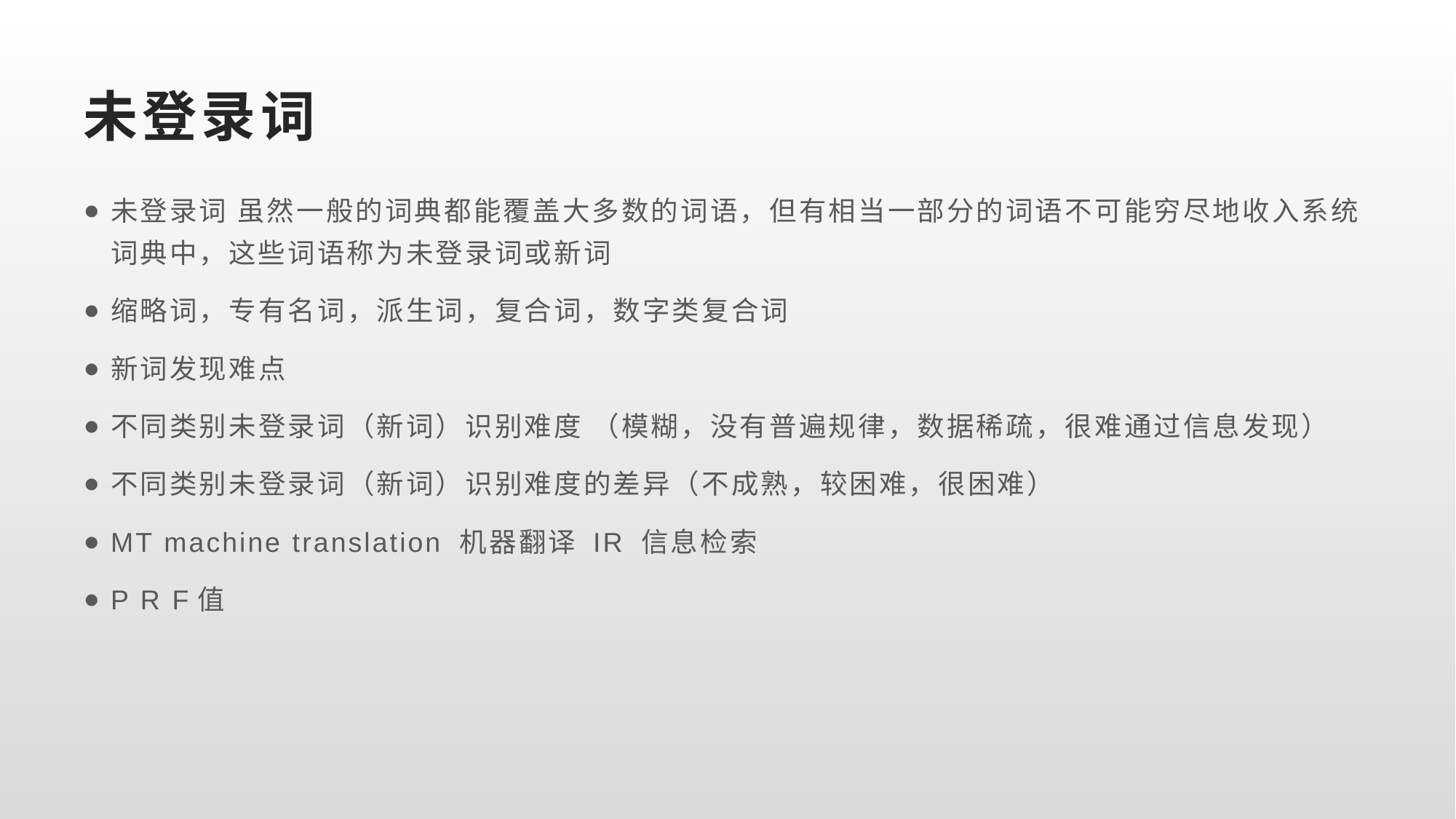

# 未登录词
未登录词 虽然一般的词典都能覆盖大多数的词语，但有相当一部分的词语不可能穷尽地收入系统词典中，这些词语称为未登录词或新词
缩略词，专有名词，派生词，复合词，数字类复合词
新词发现难点
不同类别未登录词（新词）识别难度 （模糊，没有普遍规律，数据稀疏，很难通过信息发现）
不同类别未登录词（新词）识别难度的差异（不成熟，较困难，很困难）
MT machine translation 机器翻译 IR 信息检索
P R F值